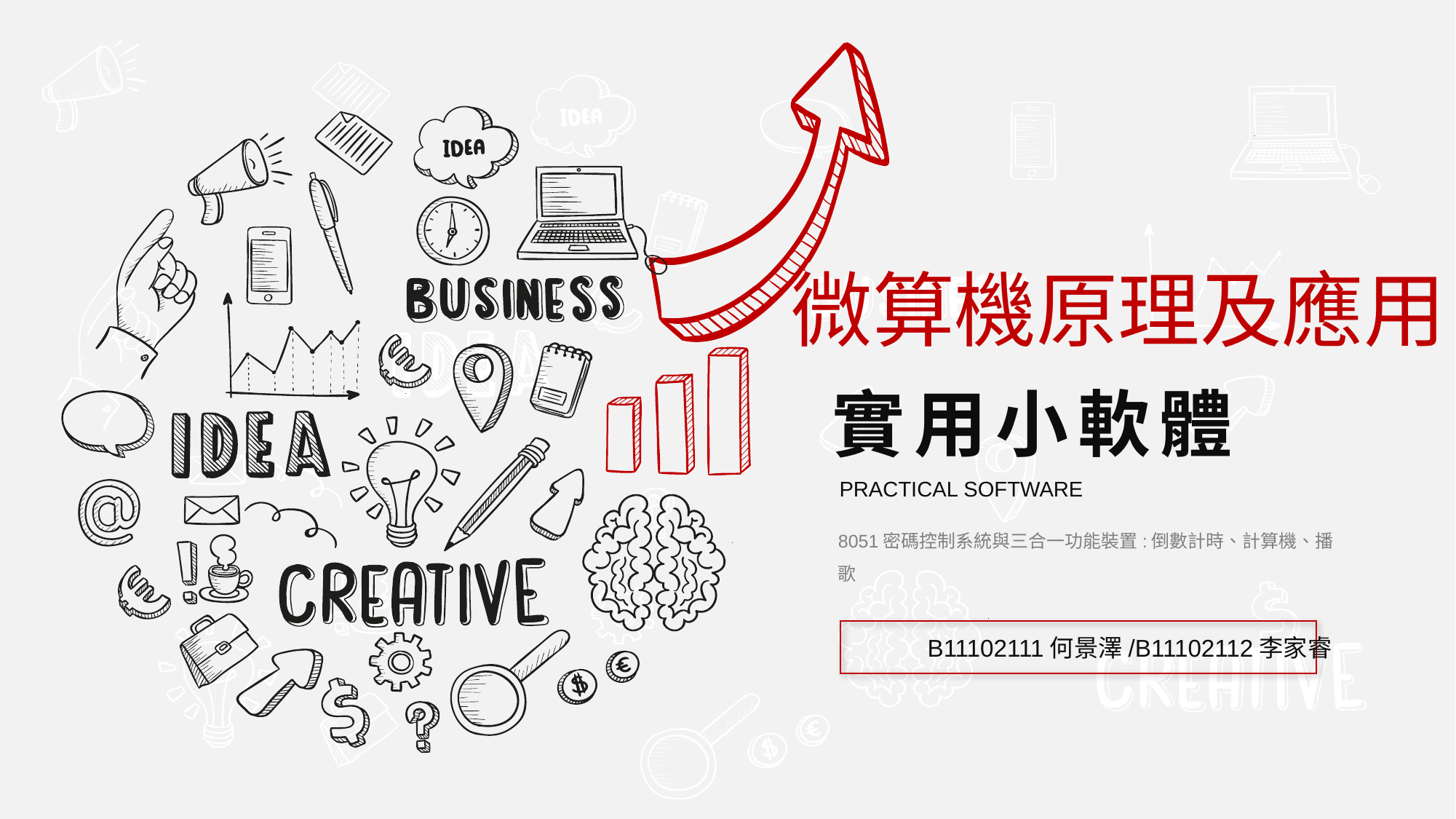

微算機原理及應用
實用小軟體
PRACTICAL SOFTWARE
8051密碼控制系統與三合一功能裝置:倒數計時、計算機、播歌

B11102111何景澤/B11102112李家睿